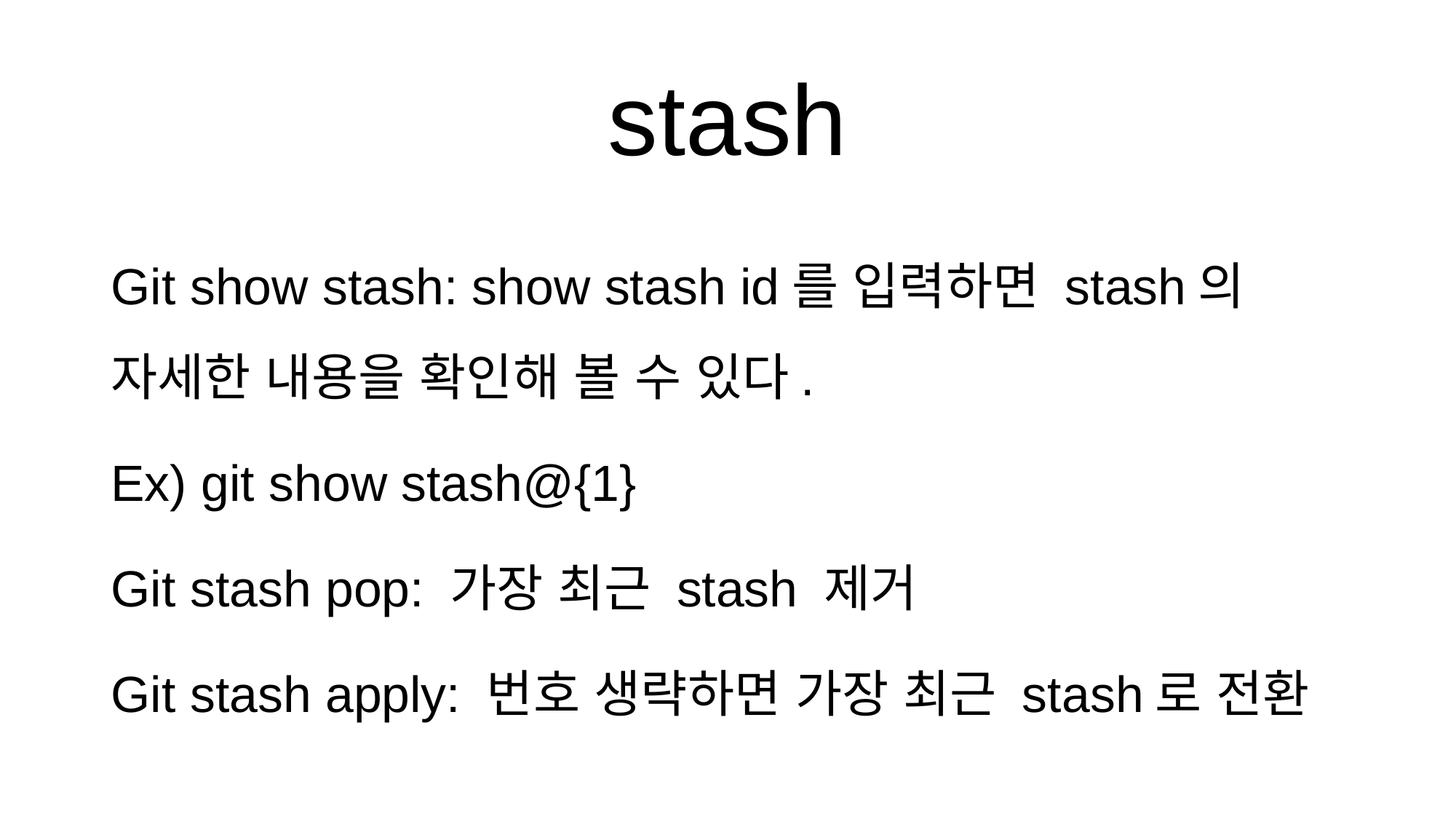

# stash
Git show stash: show stash id를 입력하면 stash의 자세한 내용을 확인해 볼 수 있다.
Ex) git show stash@{1}
Git stash pop: 가장 최근 stash 제거
Git stash apply: 번호 생략하면 가장 최근 stash로 전환